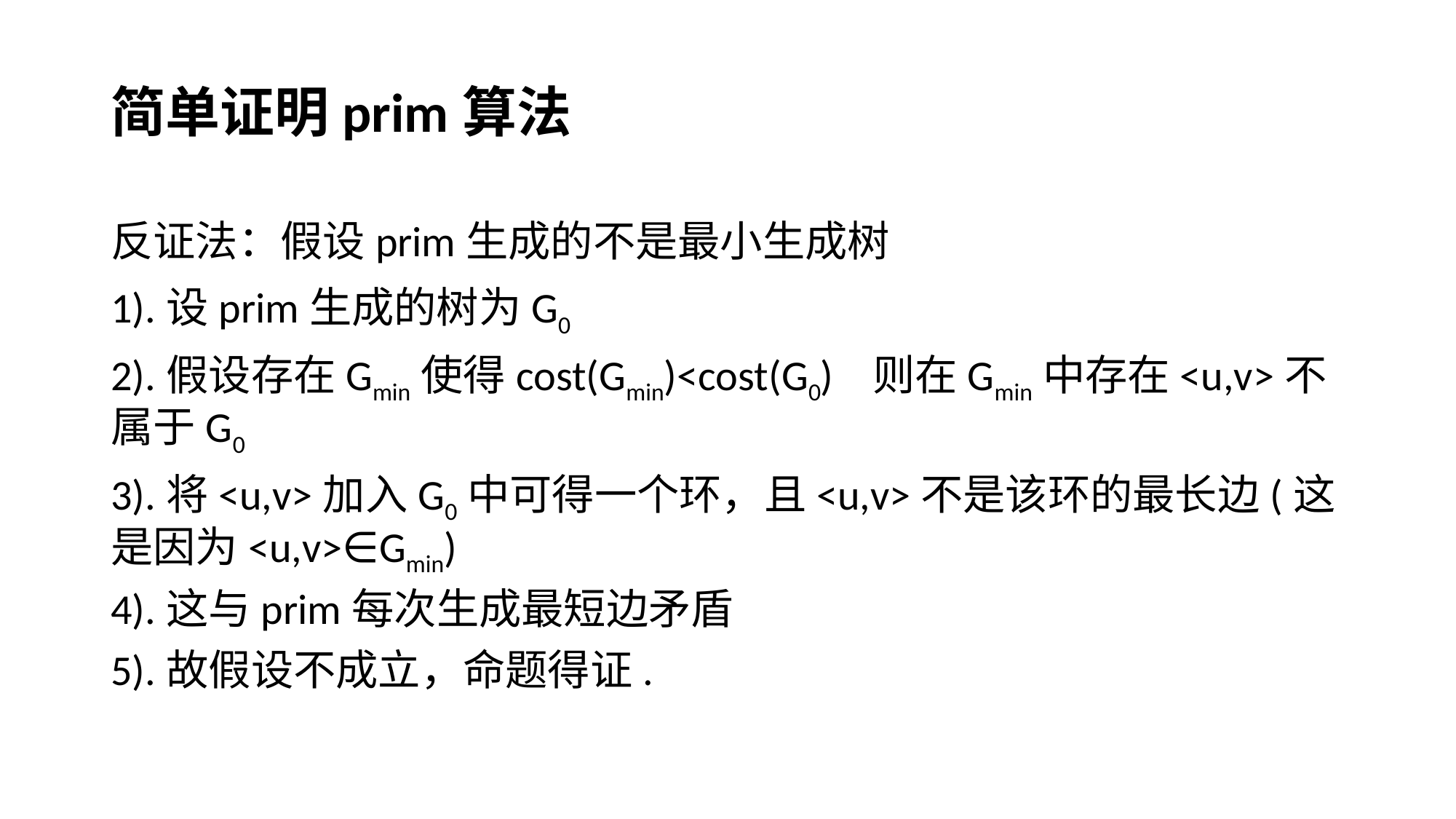

简单证明prim算法

反证法：假设prim生成的不是最小生成树
1).设prim生成的树为G0
2).假设存在Gmin使得cost(Gmin)<cost(G0)   则在Gmin中存在<u,v>不属于G0
3).将<u,v>加入G0中可得一个环，且<u,v>不是该环的最长边(这是因为<u,v>∈Gmin)
4).这与prim每次生成最短边矛盾
5).故假设不成立，命题得证.